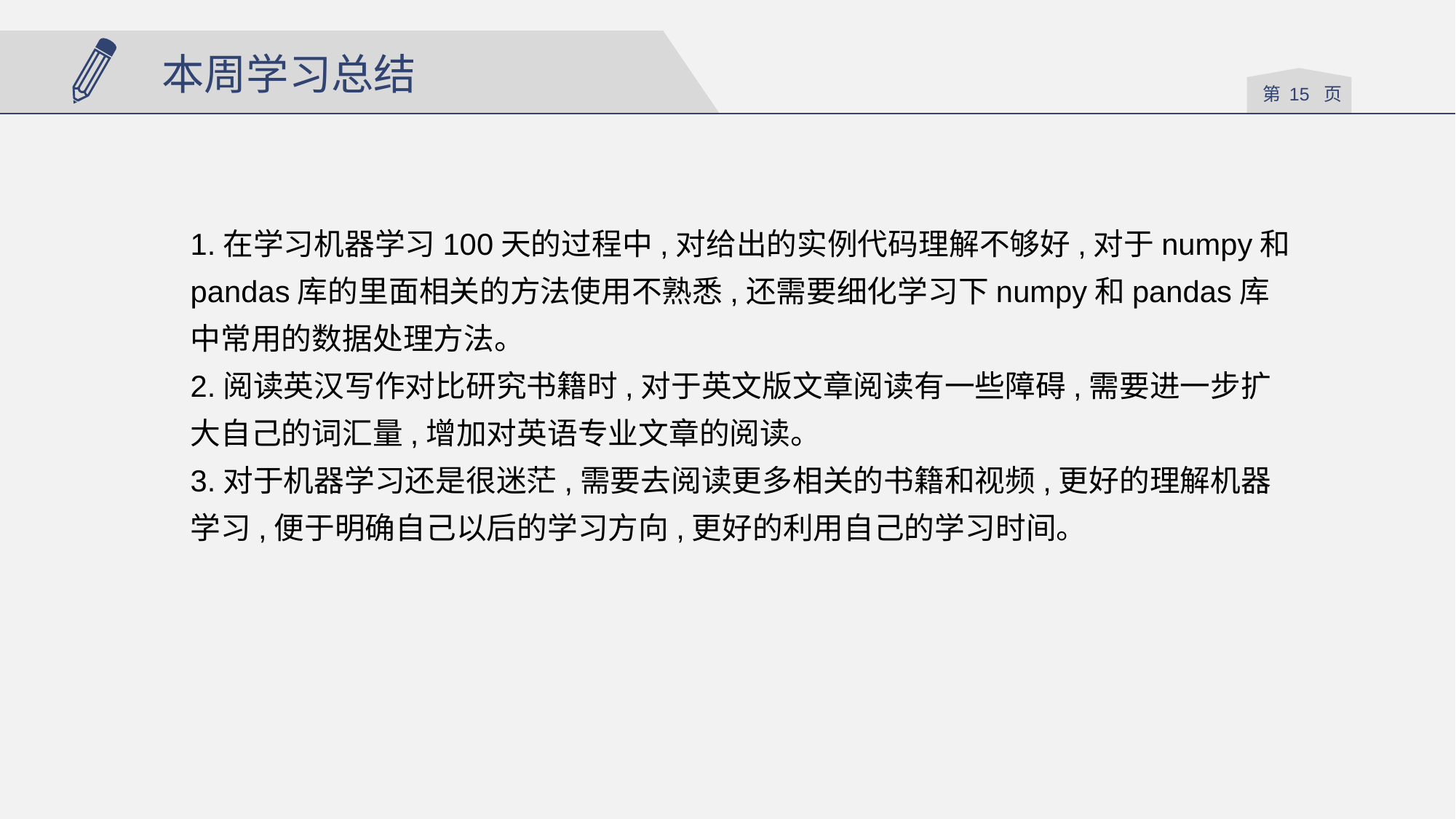

本周学习总结
1.在学习机器学习100天的过程中,对给出的实例代码理解不够好,对于numpy和pandas库的里面相关的方法使用不熟悉,还需要细化学习下numpy和pandas库中常用的数据处理方法。
2.阅读英汉写作对比研究书籍时,对于英文版文章阅读有一些障碍,需要进一步扩大自己的词汇量,增加对英语专业文章的阅读。
3.对于机器学习还是很迷茫,需要去阅读更多相关的书籍和视频,更好的理解机器学习,便于明确自己以后的学习方向,更好的利用自己的学习时间。